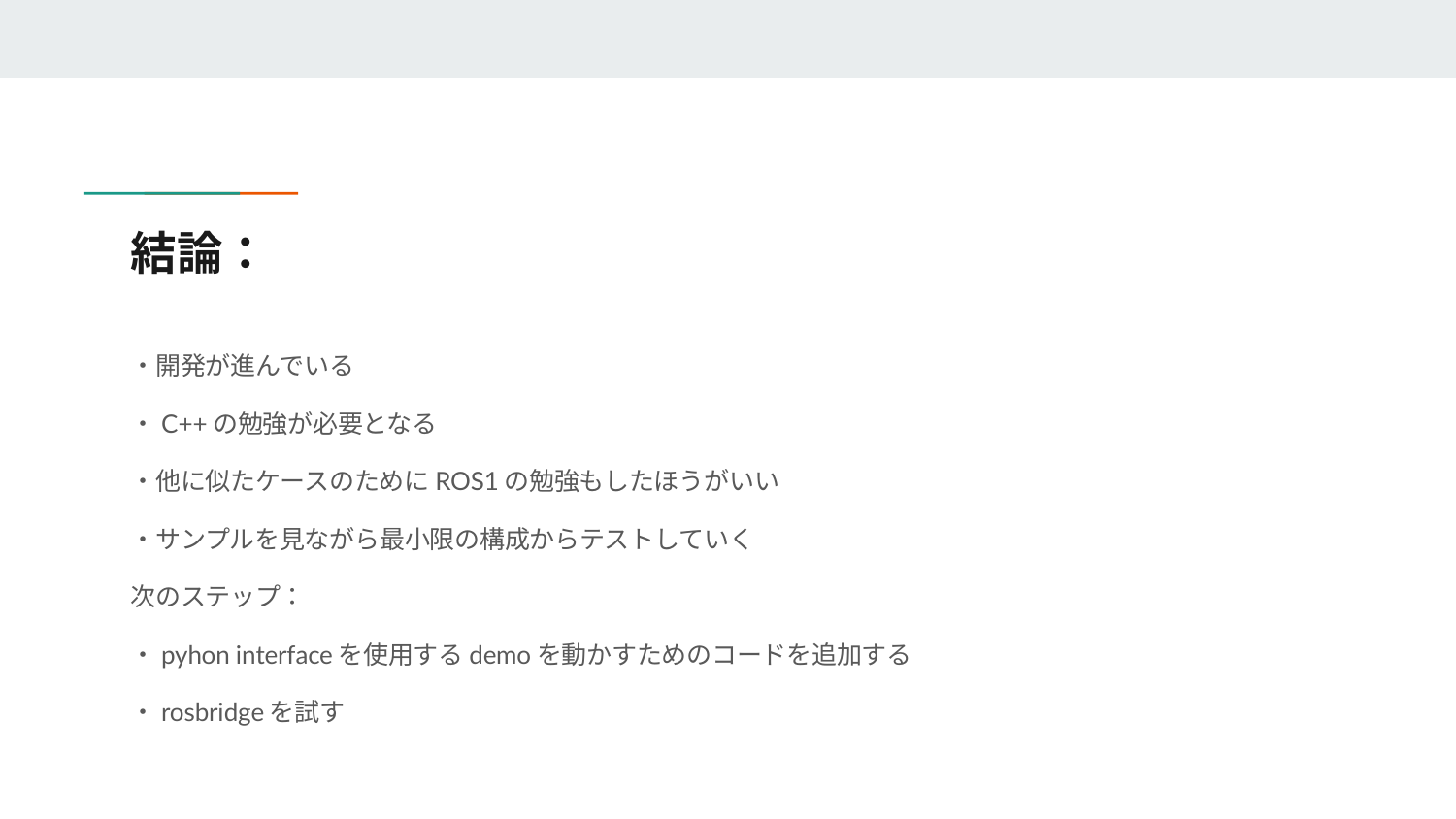

# 結論：
・開発が進んでいる
・C++の勉強が必要となる
・他に似たケースのためにROS1の勉強もしたほうがいい
・サンプルを見ながら最小限の構成からテストしていく
次のステップ：
・pyhon interfaceを使用するdemoを動かすためのコードを追加する
・rosbridgeを試す